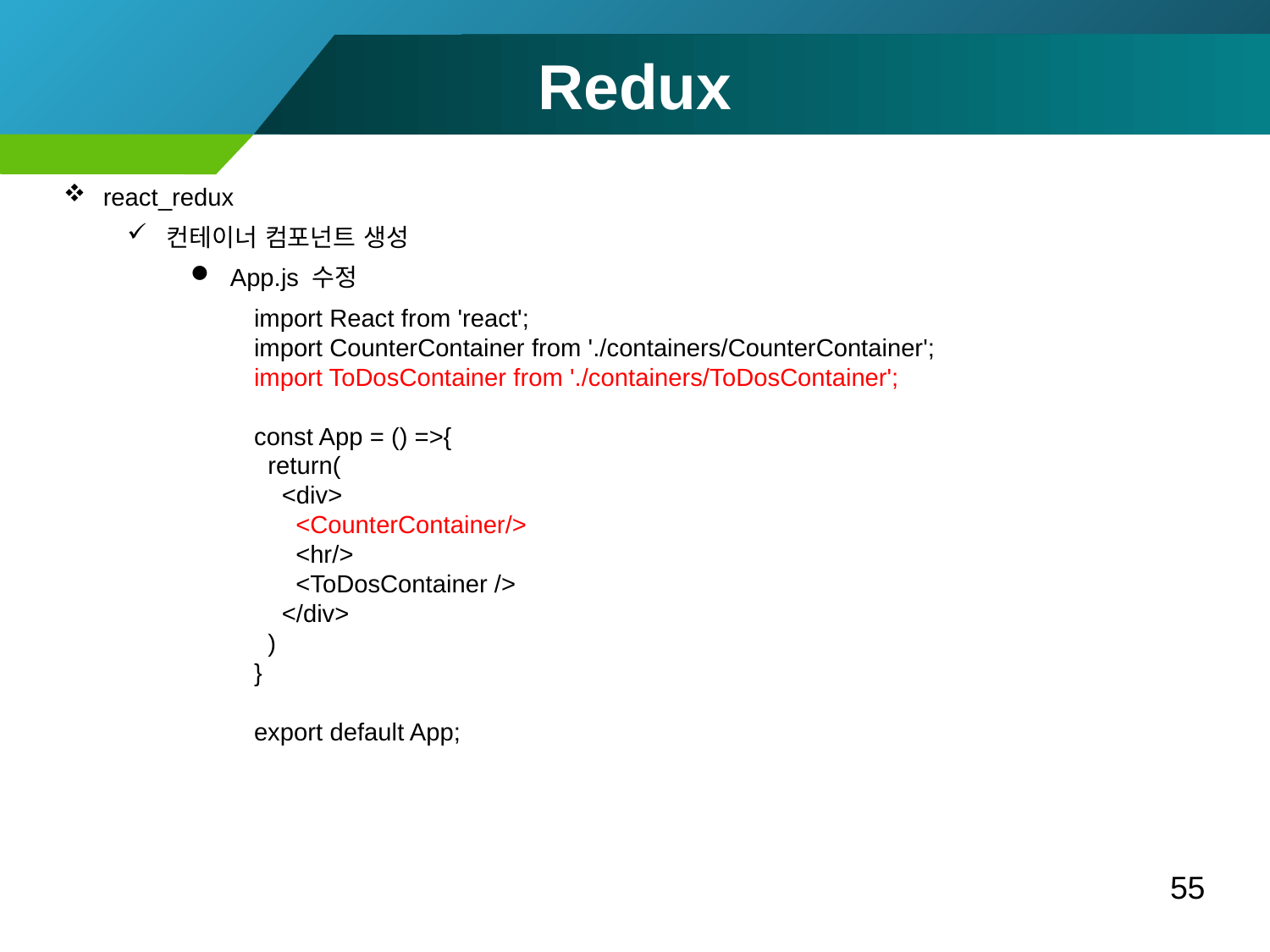

Redux
react_redux
컨테이너 컴포넌트 생성
App.js 수정
import React from 'react';
import CounterContainer from './containers/CounterContainer';
import ToDosContainer from './containers/ToDosContainer';

const App = () =>{
  return(
    <div>
      <CounterContainer/>
      <hr/>
      <ToDosContainer />
    </div>
  )
}

export default App;

55